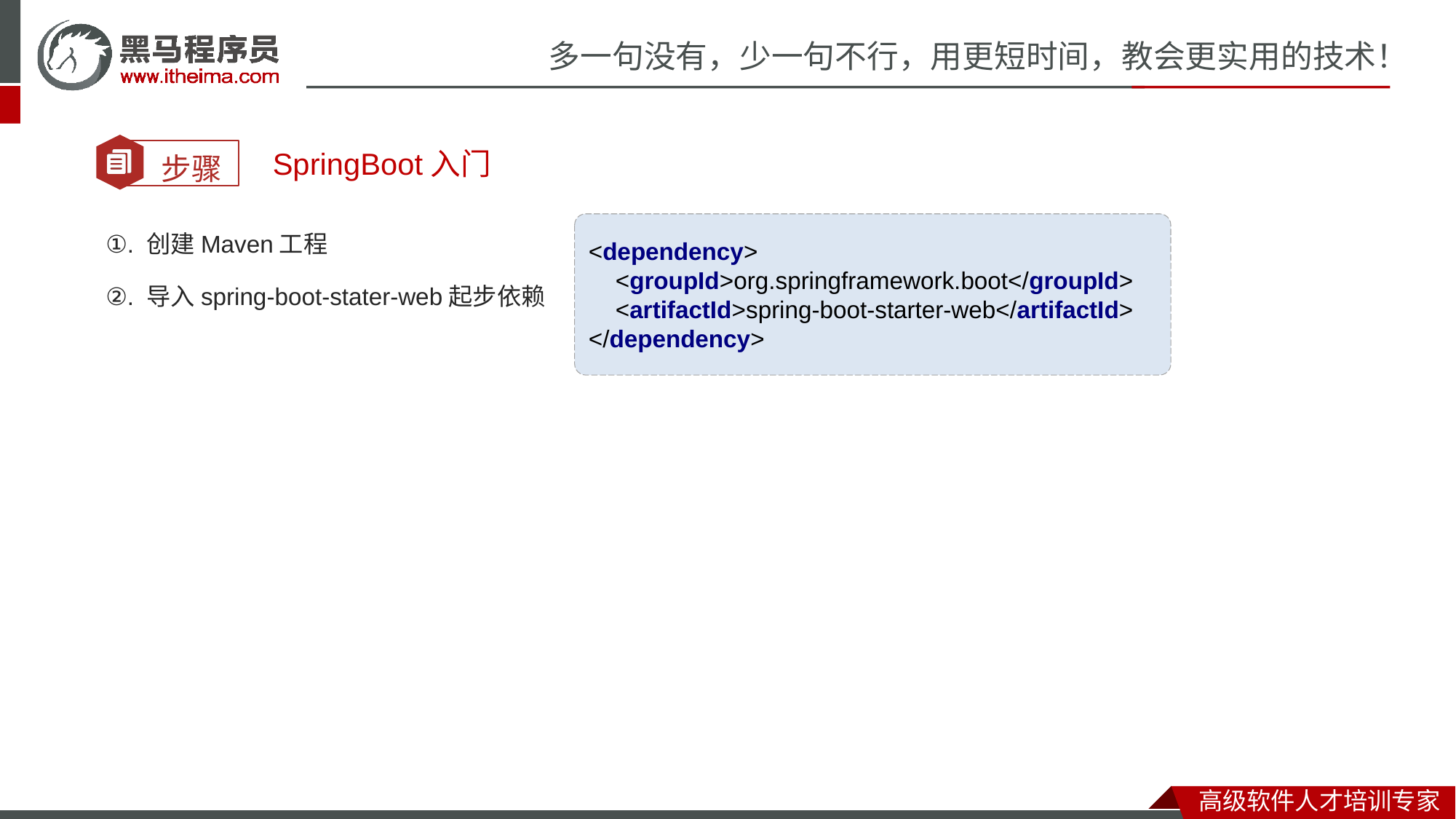

SpringBoot入门
①. 创建Maven工程
②. 导入spring-boot-stater-web起步依赖
<dependency>
    <groupId>org.springframework.boot</groupId>
    <artifactId>spring-boot-starter-web</artifactId>
</dependency>